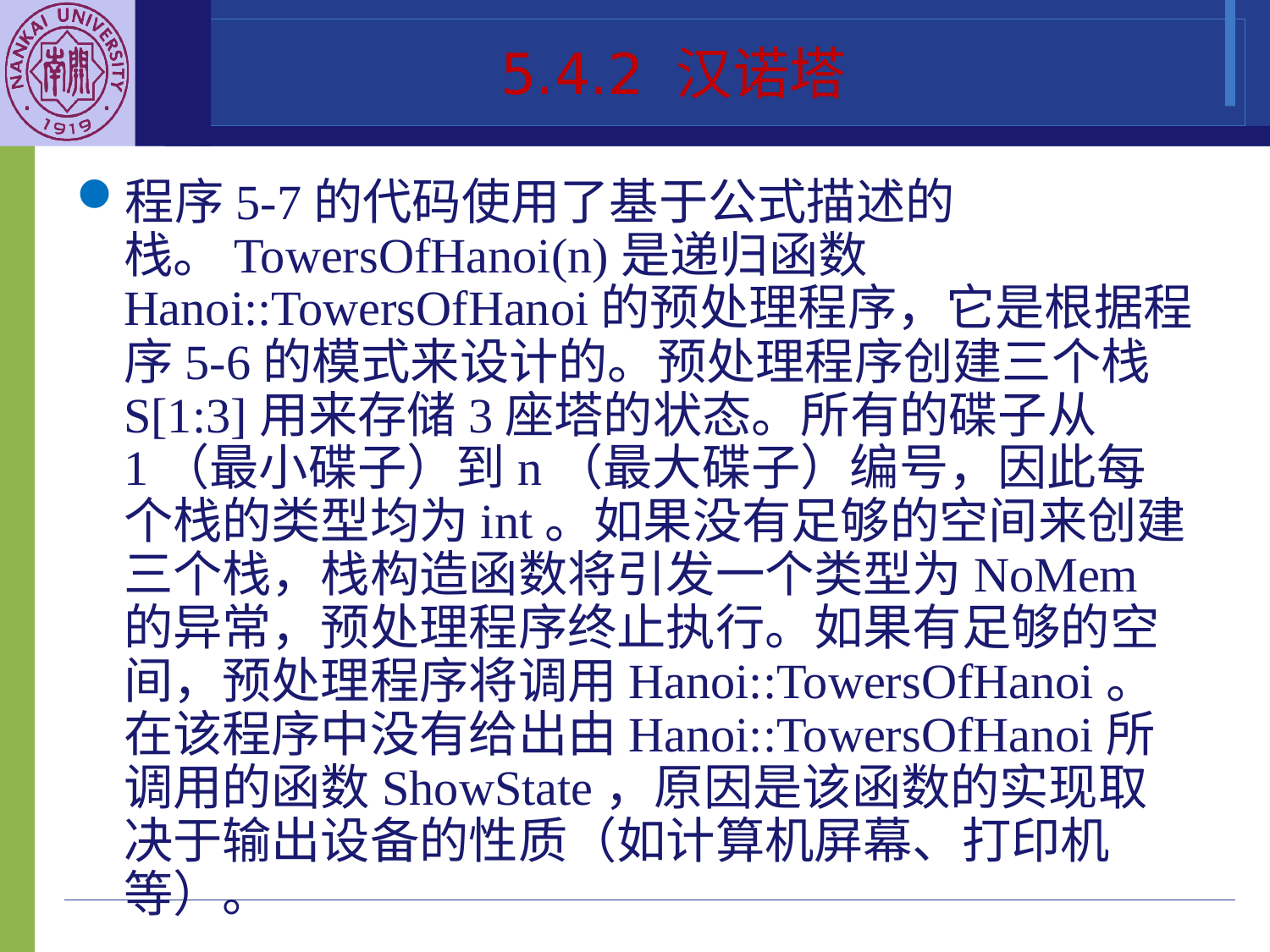

# 5.4.2 汉诺塔
程序5-7的代码使用了基于公式描述的栈。TowersOfHanoi(n)是递归函数Hanoi::TowersOfHanoi的预处理程序，它是根据程序5-6的模式来设计的。预处理程序创建三个栈S[1:3]用来存储3座塔的状态。所有的碟子从1（最小碟子）到n（最大碟子）编号，因此每个栈的类型均为int。如果没有足够的空间来创建三个栈，栈构造函数将引发一个类型为NoMem的异常，预处理程序终止执行。如果有足够的空间，预处理程序将调用Hanoi::TowersOfHanoi。在该程序中没有给出由Hanoi::TowersOfHanoi所调用的函数ShowState，原因是该函数的实现取决于输出设备的性质（如计算机屏幕、打印机等）。
26